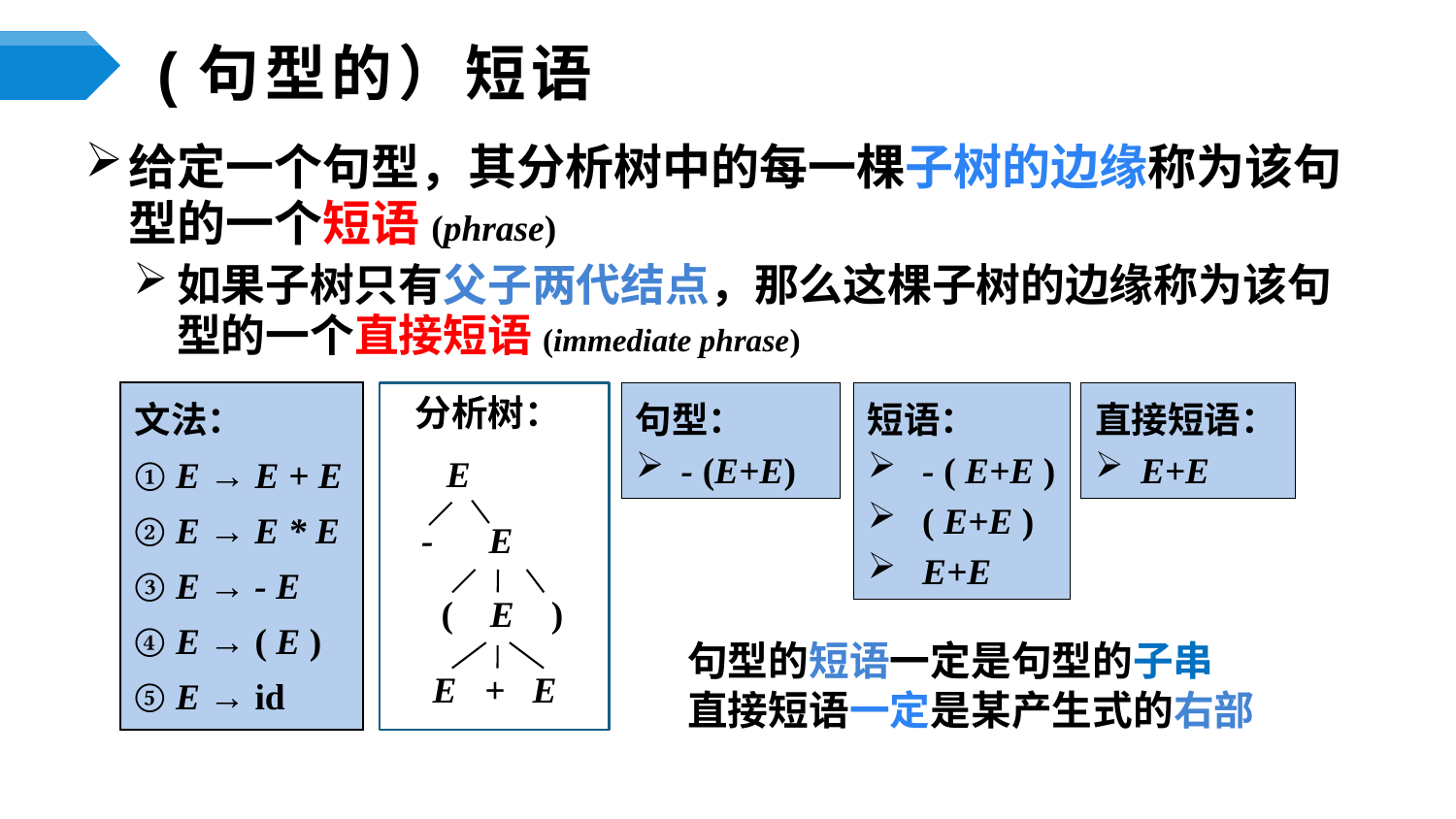

# (句型的）短语
给定一个句型，其分析树中的每一棵子树的边缘称为该句型的一个短语(phrase)
如果子树只有父子两代结点，那么这棵子树的边缘称为该句型的一个直接短语(immediate phrase)

文法：
① E → E + E
② E → E * E
③ E → - E
④ E → ( E )
⑤ E → id

分析树：
E
-      E
 (    E    )
E   +   E
短语：
- ( E+E )
( E+E )
E+E
句型：
- (E+E)
直接短语：
E+E
句型的短语一定是句型的子串
直接短语一定是某产生式的右部